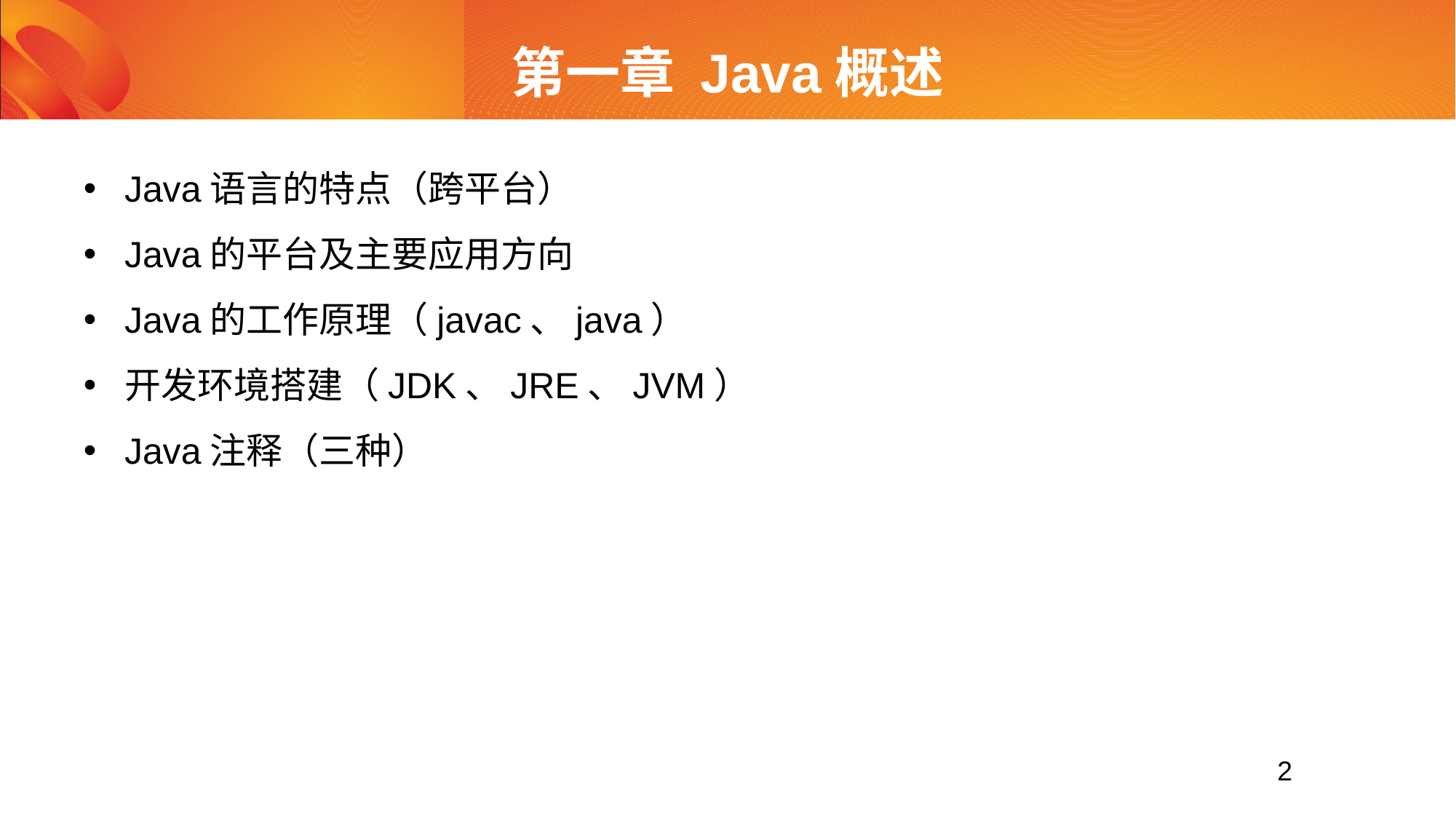

# 第一章 Java概述
Java语言的特点（跨平台）
Java的平台及主要应用方向
Java的工作原理（javac、java）
开发环境搭建（JDK、JRE、JVM）
Java注释（三种）